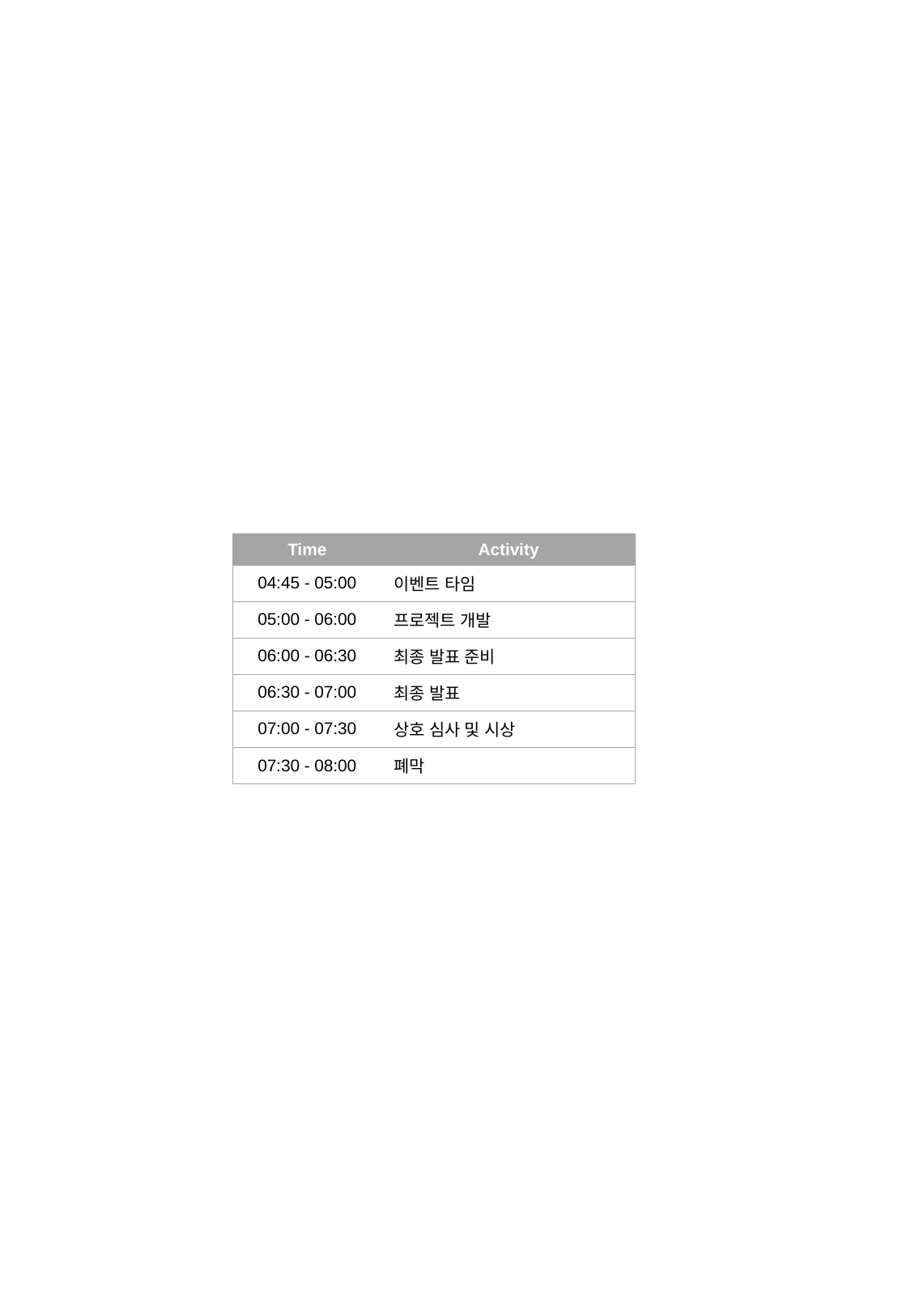

#
| Time | Activity |
| --- | --- |
| 04:45 - 05:00 | 이벤트 타임 |
| 05:00 - 06:00 | 프로젝트 개발 |
| 06:00 - 06:30 | 최종 발표 준비 |
| 06:30 - 07:00 | 최종 발표 |
| 07:00 - 07:30 | 상호 심사 및 시상 |
| 07:30 - 08:00 | 폐막 |